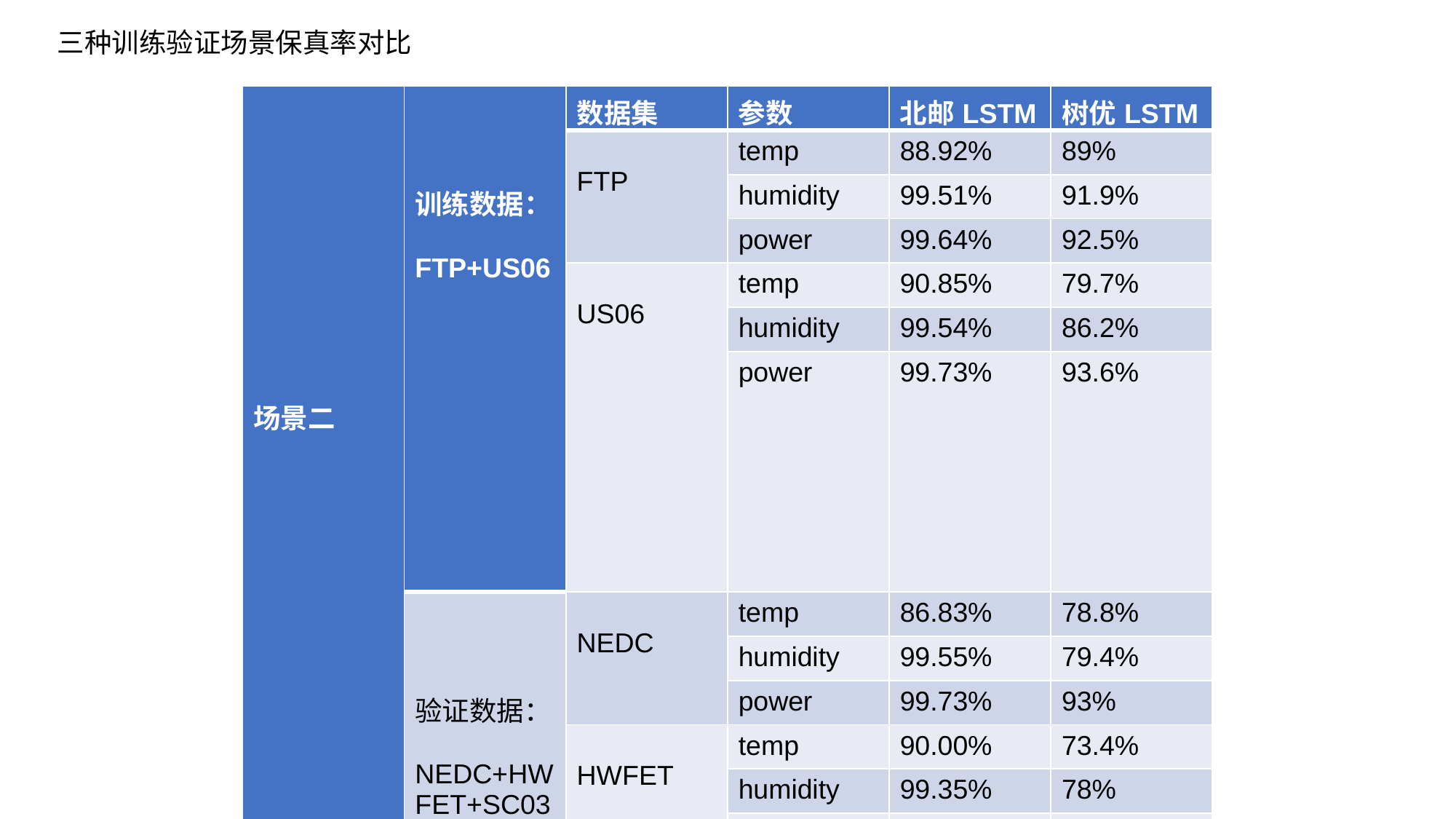

三种训练验证场景保真率对比
| 场景二 | 训练数据： FTP+US06 | 数据集 | 参数 | 北邮LSTM | 树优LSTM |
| --- | --- | --- | --- | --- | --- |
|  |  | FTP | temp | 88.92% | 89% |
|  |  |  | humidity | 99.51% | 91.9% |
|  |  |  | power | 99.64% | 92.5% |
|  |  | US06 | temp | 90.85% | 79.7% |
|  |  | FTP | humidity | 99.54% | 86.2% |
|  |  |  | power | 99.73% | 93.6% |
|  | 验证数据： NEDC+HWFET+SC03 | NEDC | temp | 86.83% | 78.8% |
|  |  | US06 | humidity | 99.55% | 79.4% |
|  |  |  | power | 99.73% | 93% |
|  |  | HWFET | temp | 90.00% | 73.4% |
|  |  | HWFET | humidity | 99.35% | 78% |
|  |  |  | power | 99.85% | 95.4% |
|  |  | SC03 | temp | 88.44% | 78.5% |
|  |  |  | humidity | 99.53% | 87.4% |
|  |  |  | power | 99.17% | 92.3% |